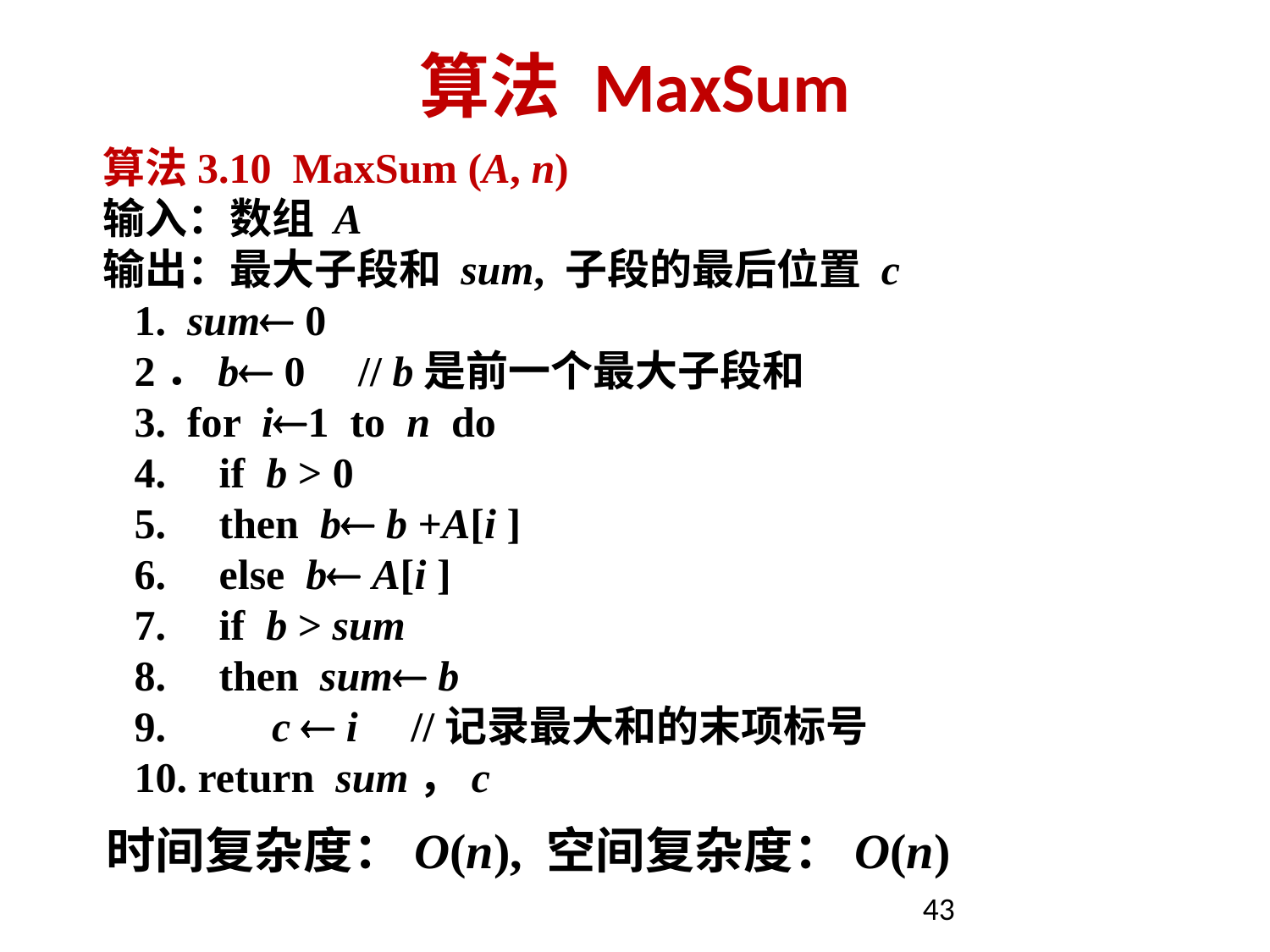

# 算法 MaxSum
算法3.10  MaxSum (A, n)
输入：数组 A
输出：最大子段和 sum, 子段的最后位置 c
   1.  sum← 0
   2．b← 0     // b是前一个最大子段和
   3.  for  i←1  to  n  do
   4.     if  b > 0
   5.     then  b← b +A[i ]
   6.     else  b← A[i ]
   7.     if  b > sum
   8.     then  sum← b
   9.          c ← i     //记录最大和的末项标号
   10. return  sum，c
时间复杂度：O(n), 空间复杂度：O(n)
43